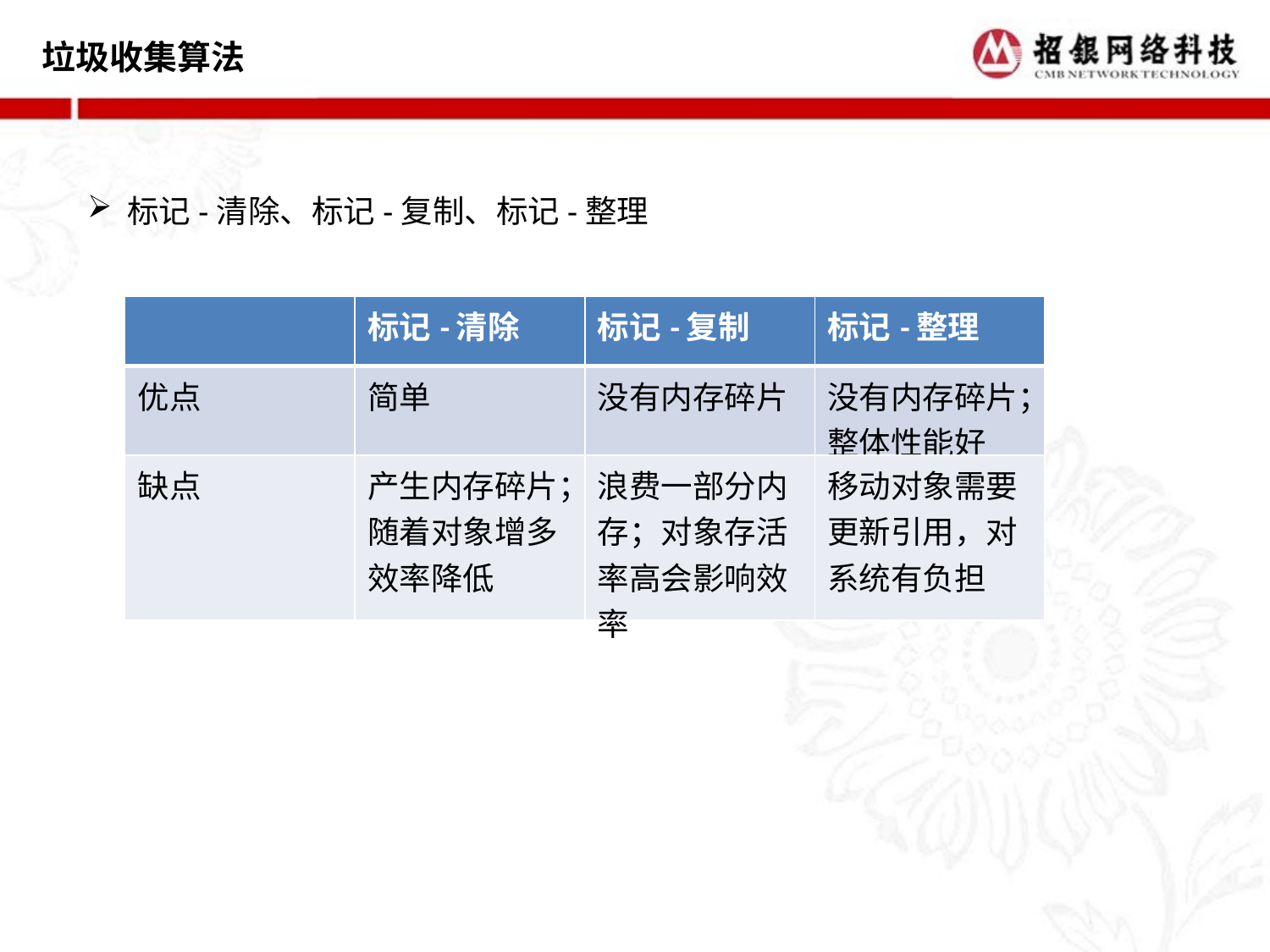

垃圾收集算法
标记-清除、标记-复制、标记-整理
|  | 标记-清除 | 标记-复制 | 标记-整理 |
| --- | --- | --- | --- |
| 优点 | 简单 | 没有内存碎片 | 没有内存碎片；整体性能好 |
| 缺点 | 产生内存碎片；随着对象增多效率降低 | 浪费一部分内存；对象存活率高会影响效率 | 移动对象需要更新引用，对系统有负担 |